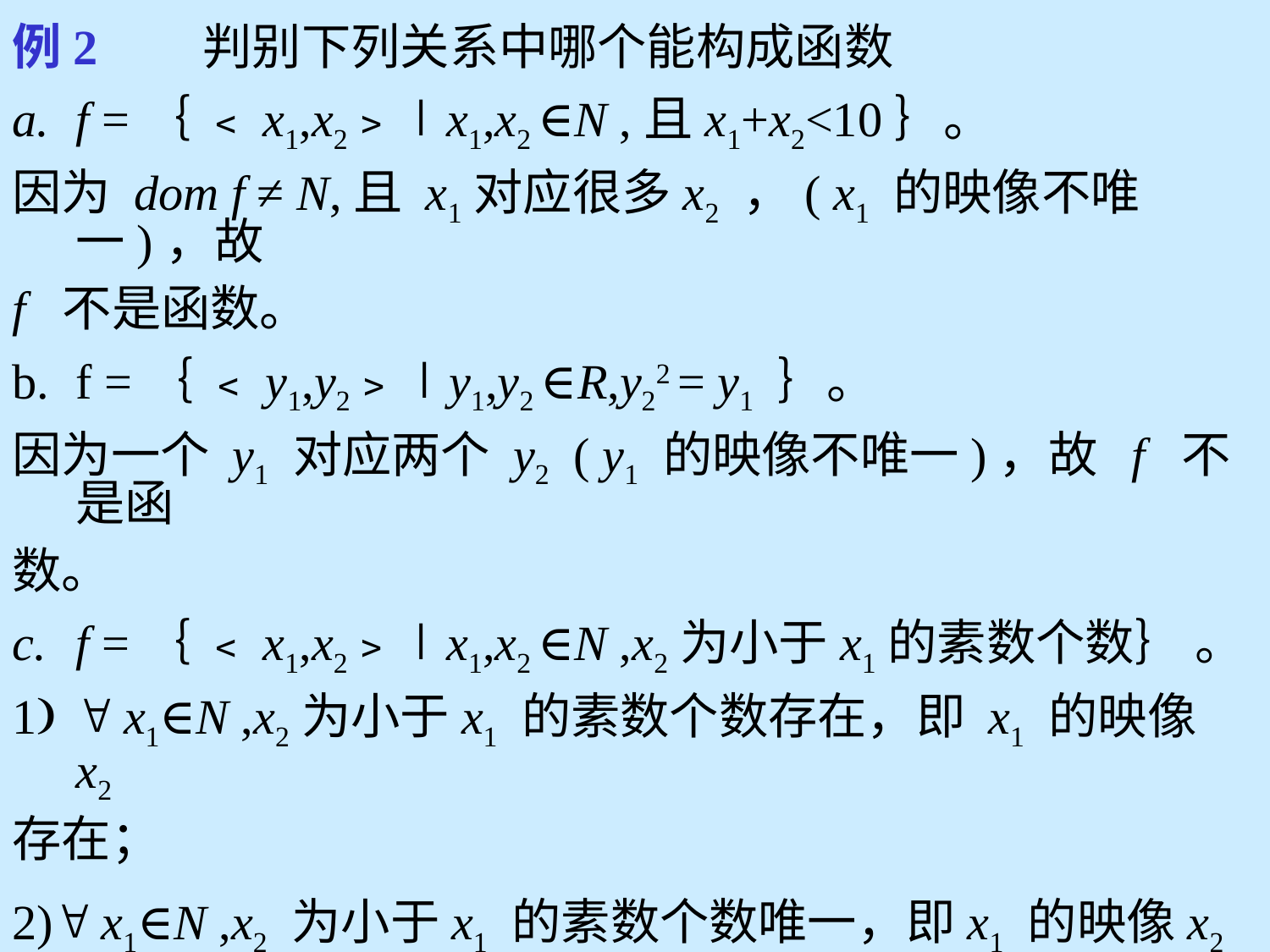

例2	判别下列关系中哪个能构成函数
f =｛ ﹤x1,x2﹥∣x1,x2 ∈N ,且x1+x2<10｝。
因为 dom f ≠ N,且 x1对应很多x2 ，( x1 的映像不唯一)，故
f  不是函数。
f =｛ ﹤y1,y2﹥∣y1,y2 ∈R,y22 = y1 ｝。
因为一个 y1 对应两个 y2  ( y1 的映像不唯一)，故  f  不是函
数。
f =｛ ﹤x1,x2﹥∣x1,x2 ∈N ,x2为小于x1的素数个数｝ 。
∀ x1∈N ,x2为小于x1 的素数个数存在，即 x1 的映像  x2
存在；
2)∀ x1∈N ,x2 为小于x1 的素数个数唯一，即x1 的映像x2 唯
一；故 f 是一个函数。